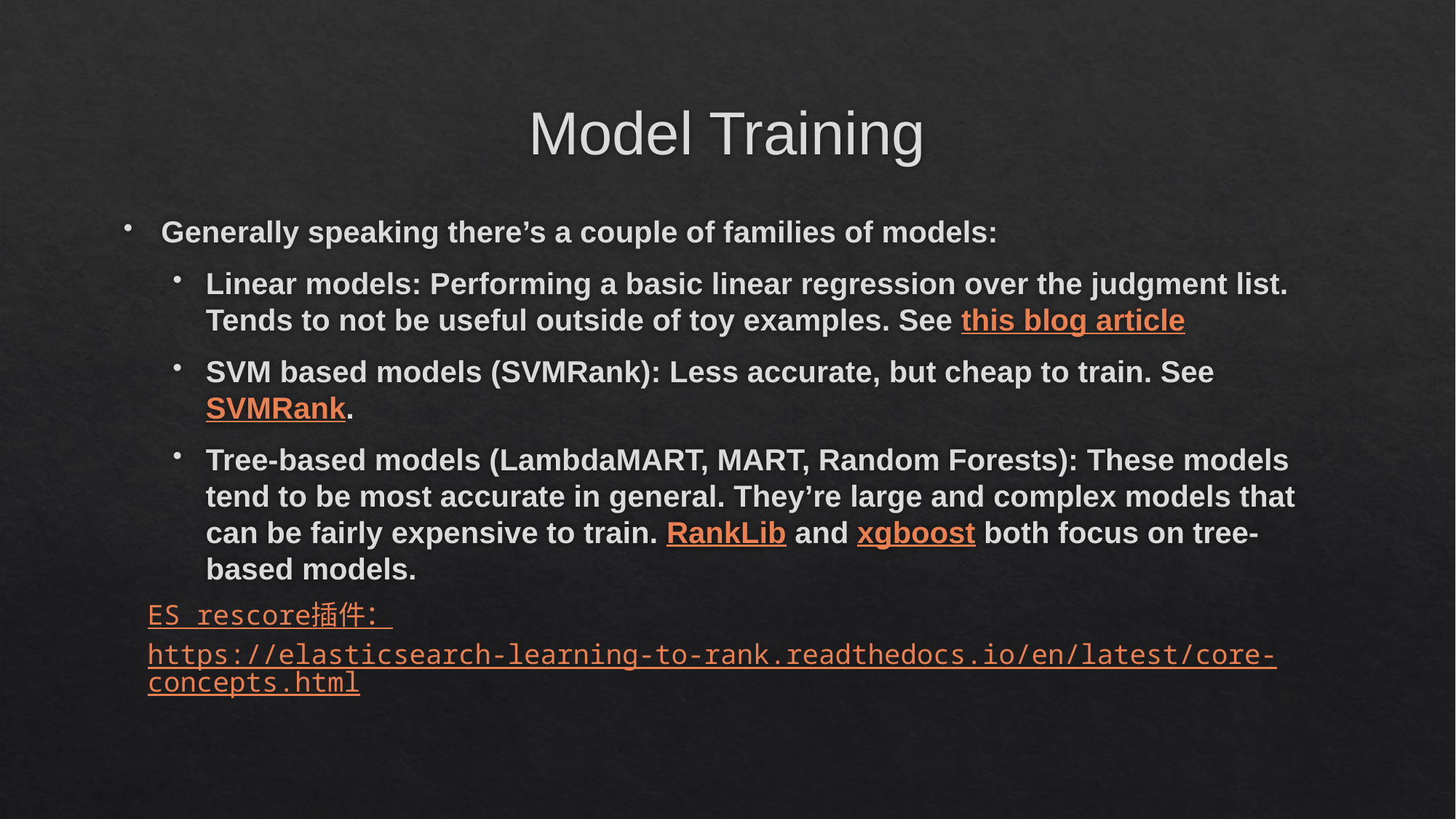

# Model Training
Generally speaking there’s a couple of families of models:
Linear models: Performing a basic linear regression over the judgment list. Tends to not be useful outside of toy examples. See this blog article
SVM based models (SVMRank): Less accurate, but cheap to train. See SVMRank.
Tree-based models (LambdaMART, MART, Random Forests): These models tend to be most accurate in general. They’re large and complex models that can be fairly expensive to train. RankLib and xgboost both focus on tree-based models.

ES rescore插件：https://elasticsearch-learning-to-rank.readthedocs.io/en/latest/core-concepts.html